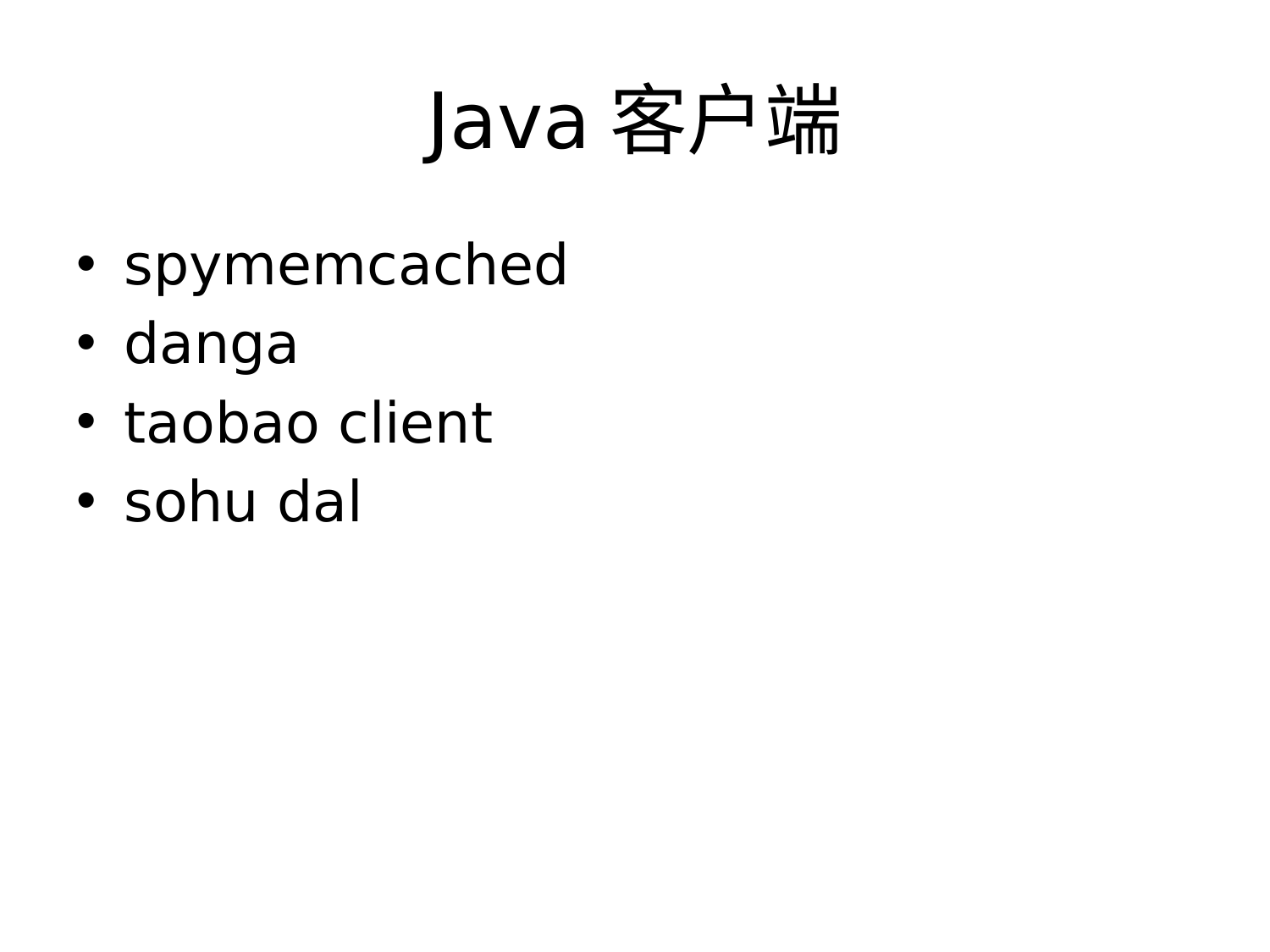

# Java客户端
spymemcached
danga
taobao client
sohu dal